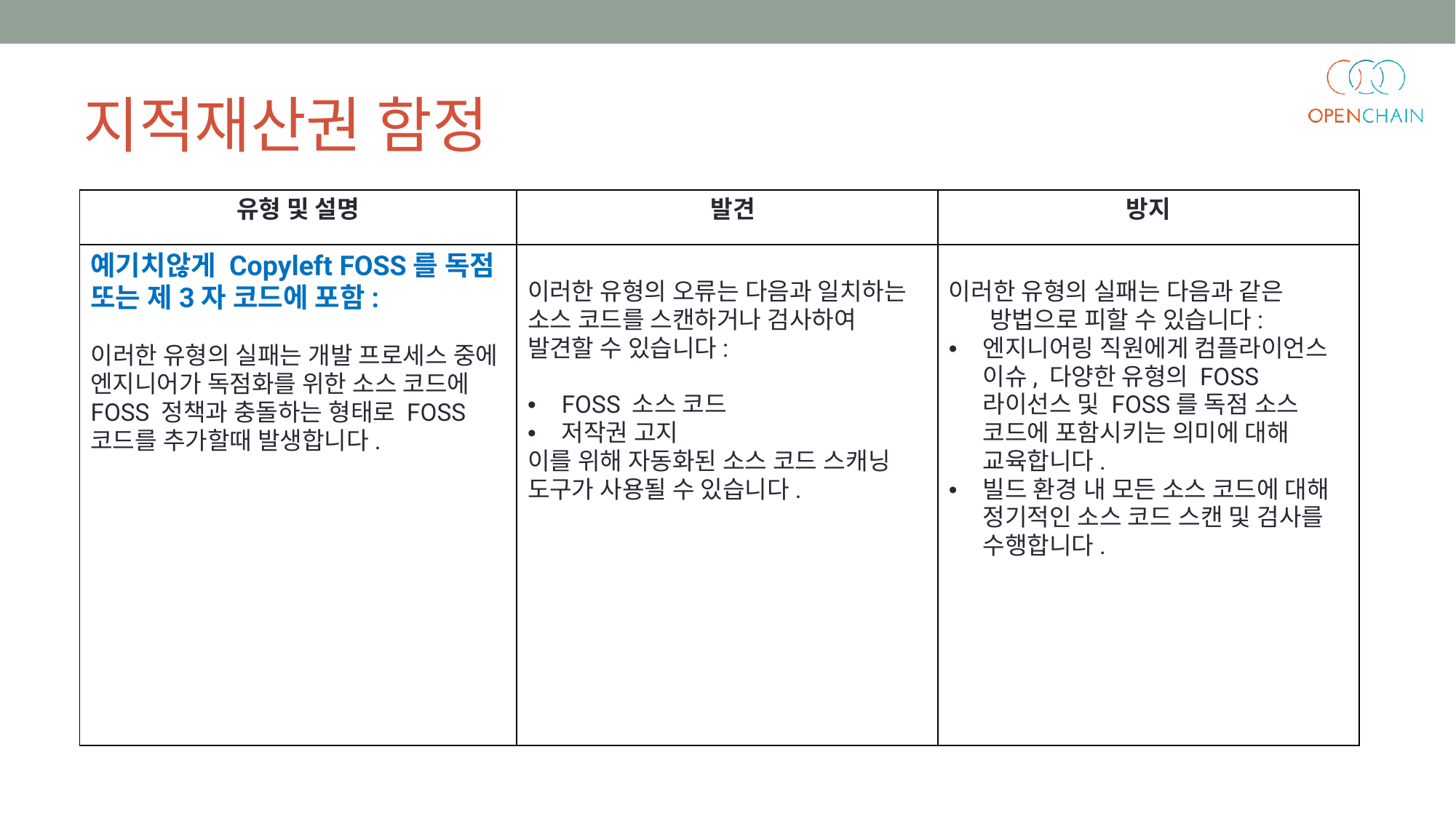

# 지적재산권 함정
| 유형 및 설명 | 발견 | 방지 |
| --- | --- | --- |
| 예기치않게 Copyleft FOSS를 독점 또는 제3자 코드에 포함: 이러한 유형의 실패는 개발 프로세스 중에 엔지니어가 독점화를 위한 소스 코드에 FOSS 정책과 충돌하는 형태로 FOSS 코드를 추가할때 발생합니다. | 이러한 유형의 오류는 다음과 일치하는 소스 코드를 스캔하거나 검사하여 발견할 수 있습니다: FOSS 소스 코드  저작권 고지 이를 위해 자동화된 소스 코드 스캐닝 도구가 사용될 수 있습니다. | 이러한 유형의 실패는 다음과 같은 방법으로 피할 수 있습니다:   엔지니어링 직원에게 컴플라이언스 이슈, 다양한 유형의 FOSS 라이선스 및 FOSS를 독점 소스 코드에 포함시키는 의미에 대해 교육합니다.  빌드 환경 내 모든 소스 코드에 대해 정기적인 소스 코드 스캔 및 검사를 수행합니다. |